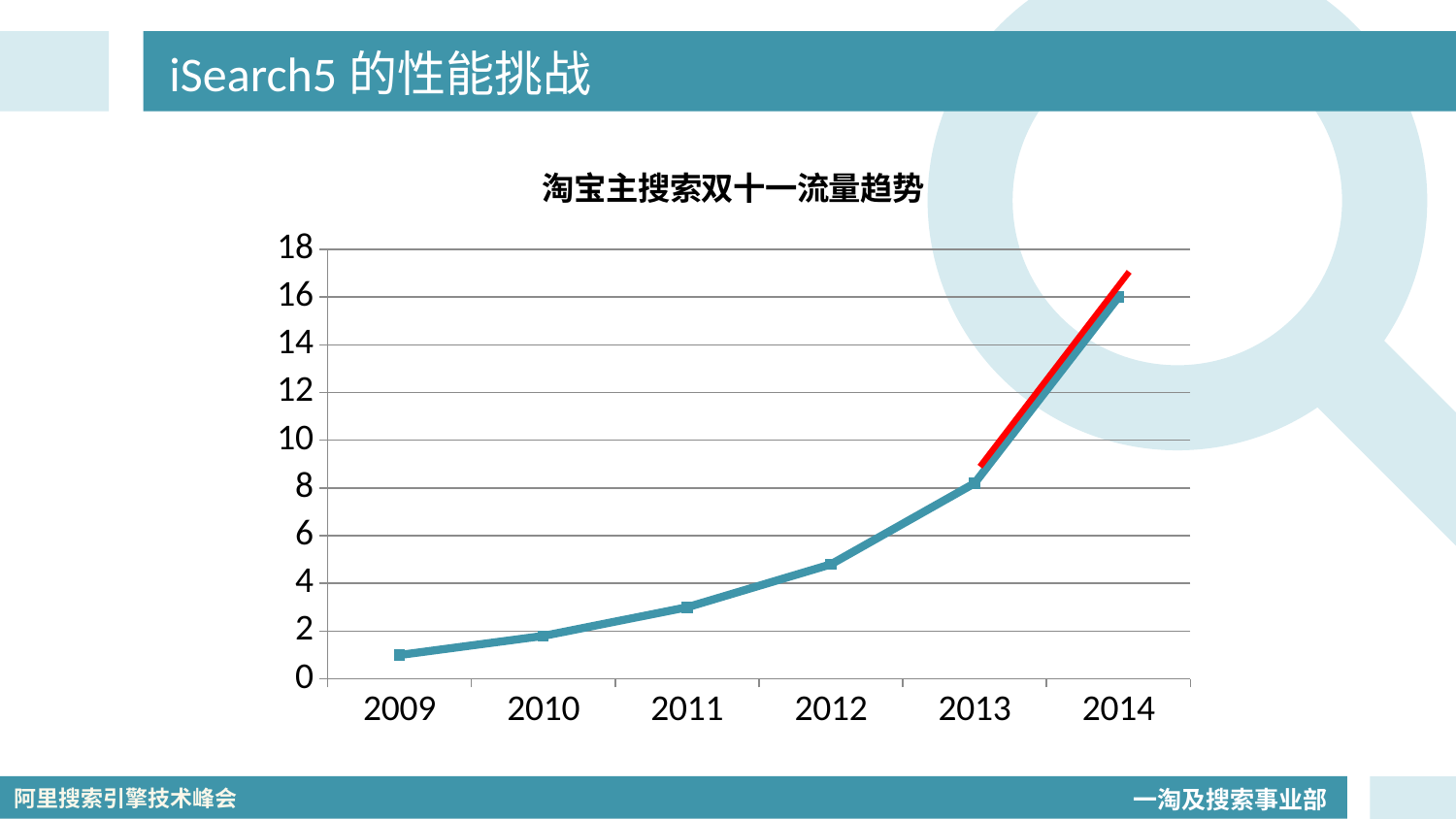

# iSearch5的性能挑战

### Chart: 淘宝主搜索双十一流量趋势

| Category | normalized QPS |
|---|---|
| 2009 | 1.0 |
| 2010 | 1.8 |
| 2011 | 3.0 |
| 2012 | 4.8 |
| 2013 | 8.2 |
| 2014 | 16.0 |